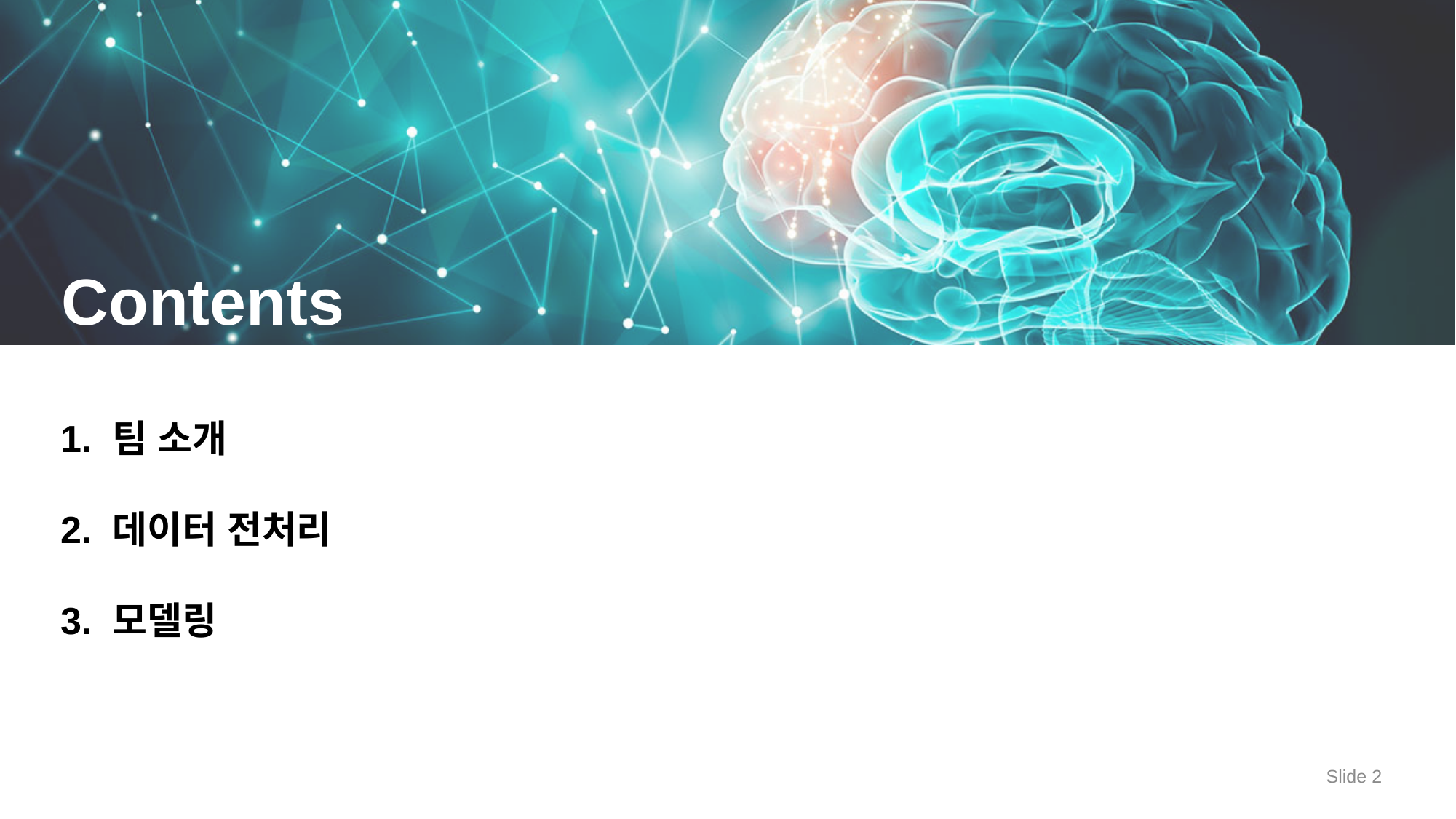

Contents
1. 팀 소개

2. 데이터 전처리

3. 모델링